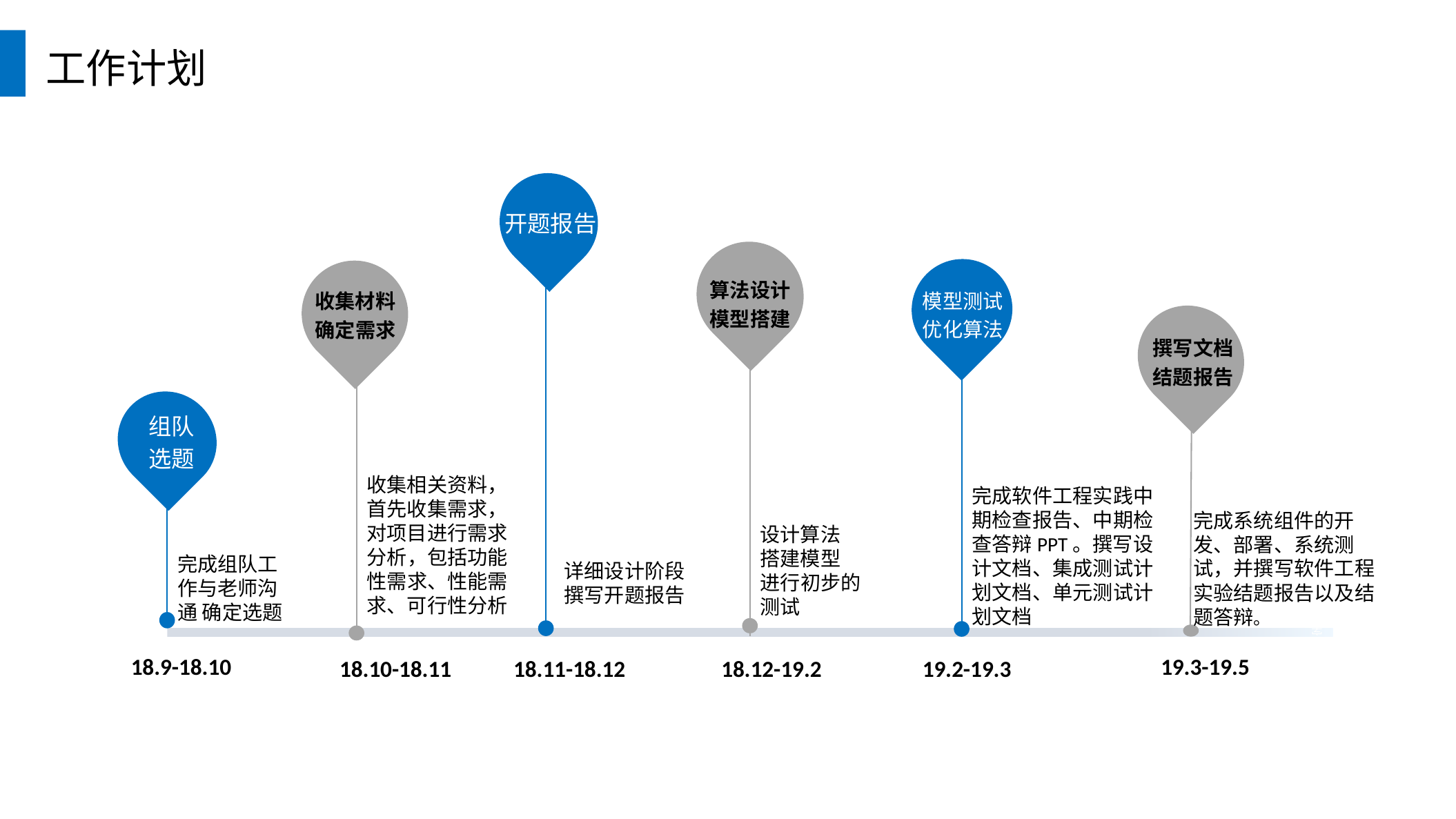

工作计划

开题报告

算法设计
模型搭建

模型测试
优化算法

 收集材料
 确定需求

 撰写文档
 结题报告

 组队
 选题

收集相关资料，首先收集需求，对项目进行需求分析，包括功能性需求、性能需求、可行性分析
完成软件工程实践中期检查报告、中期检查答辩PPT。撰写设计文档、集成测试计划文档、单元测试计划文档
完成系统组件的开发、部署、系统测试，并撰写软件工程实验结题报告以及结题答辩。
设计算法
搭建模型
进行初步的测试
完成组队工作与老师沟通 确定选题
详细设计阶段
撰写开题报告
字
19.3-19.5
18.9-18.10
18.10-18.11
18.11-18.12
18.12-19.2
19.2-19.3